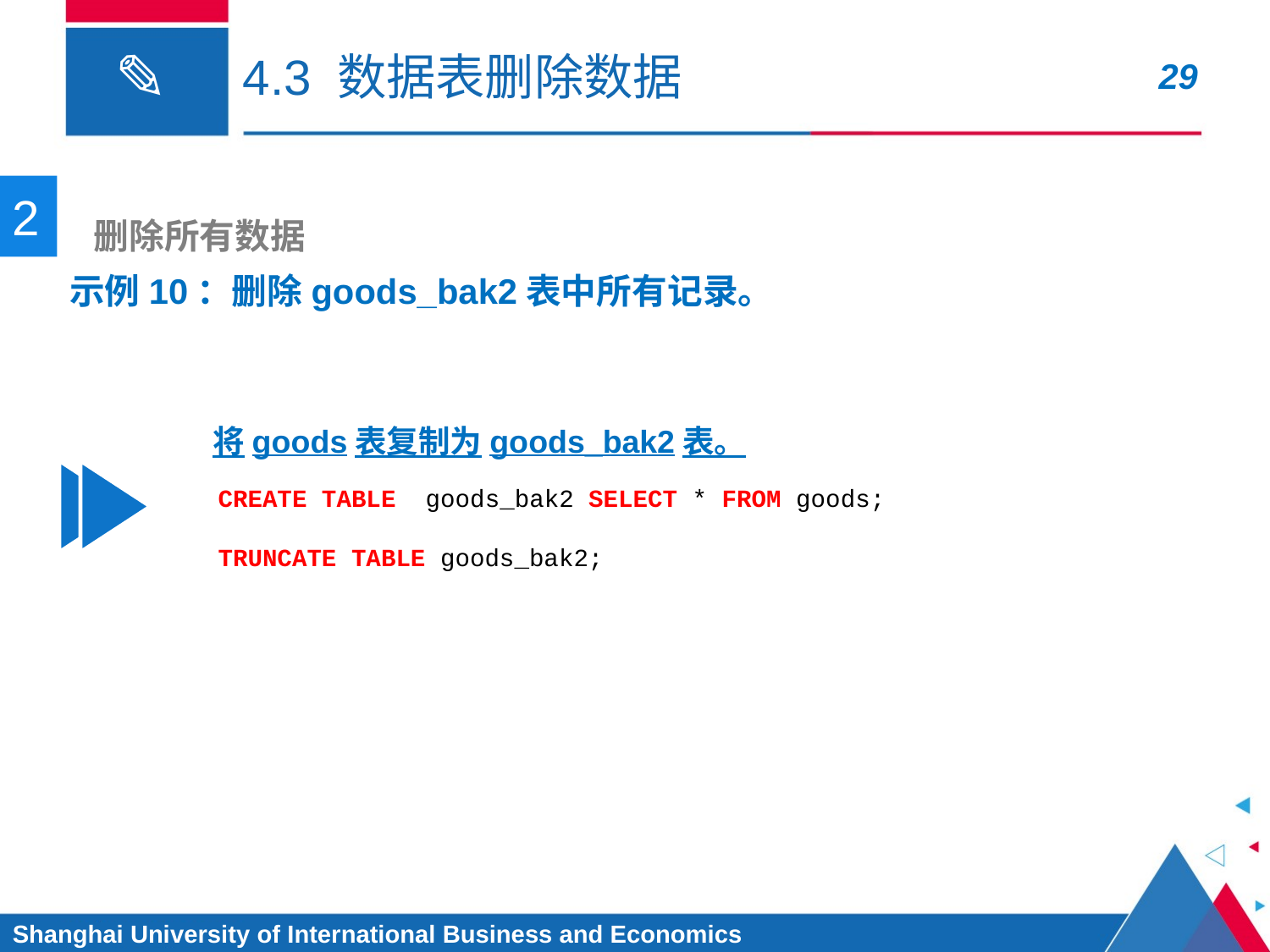

# 4.3 数据表删除数据

2
  删除所有数据
示例10：删除goods_bak2表中所有记录。
将goods表复制为goods_bak2表。
CREATE TABLE  goods_bak2 SELECT * FROM goods;

TRUNCATE TABLE goods_bak2;